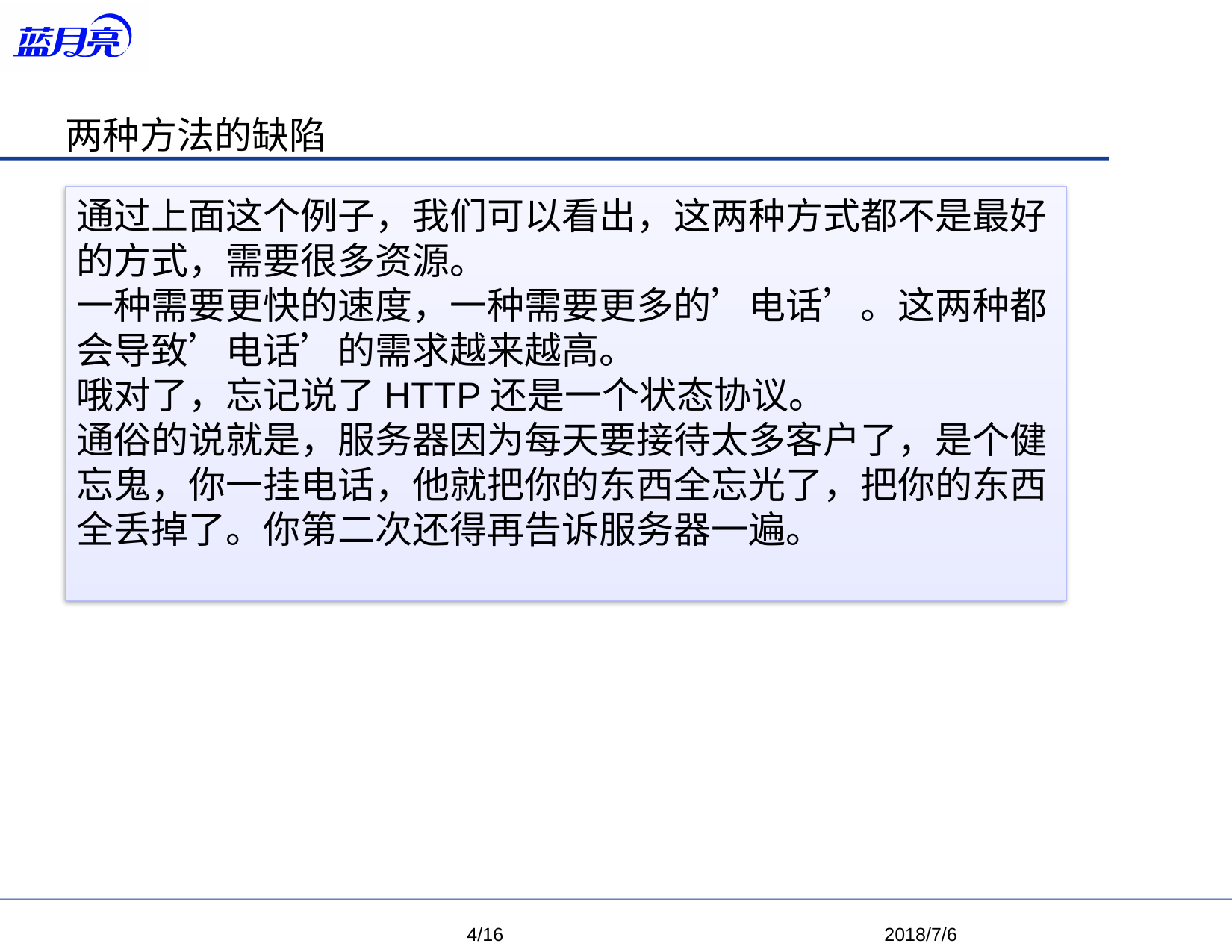

两种方法的缺陷
通过上面这个例子，我们可以看出，这两种方式都不是最好的方式，需要很多资源。
一种需要更快的速度，一种需要更多的’电话’。这两种都会导致’电话’的需求越来越高。
哦对了，忘记说了HTTP还是一个状态协议。
通俗的说就是，服务器因为每天要接待太多客户了，是个健忘鬼，你一挂电话，他就把你的东西全忘光了，把你的东西全丢掉了。你第二次还得再告诉服务器一遍。

 4/16
  2018/7/6